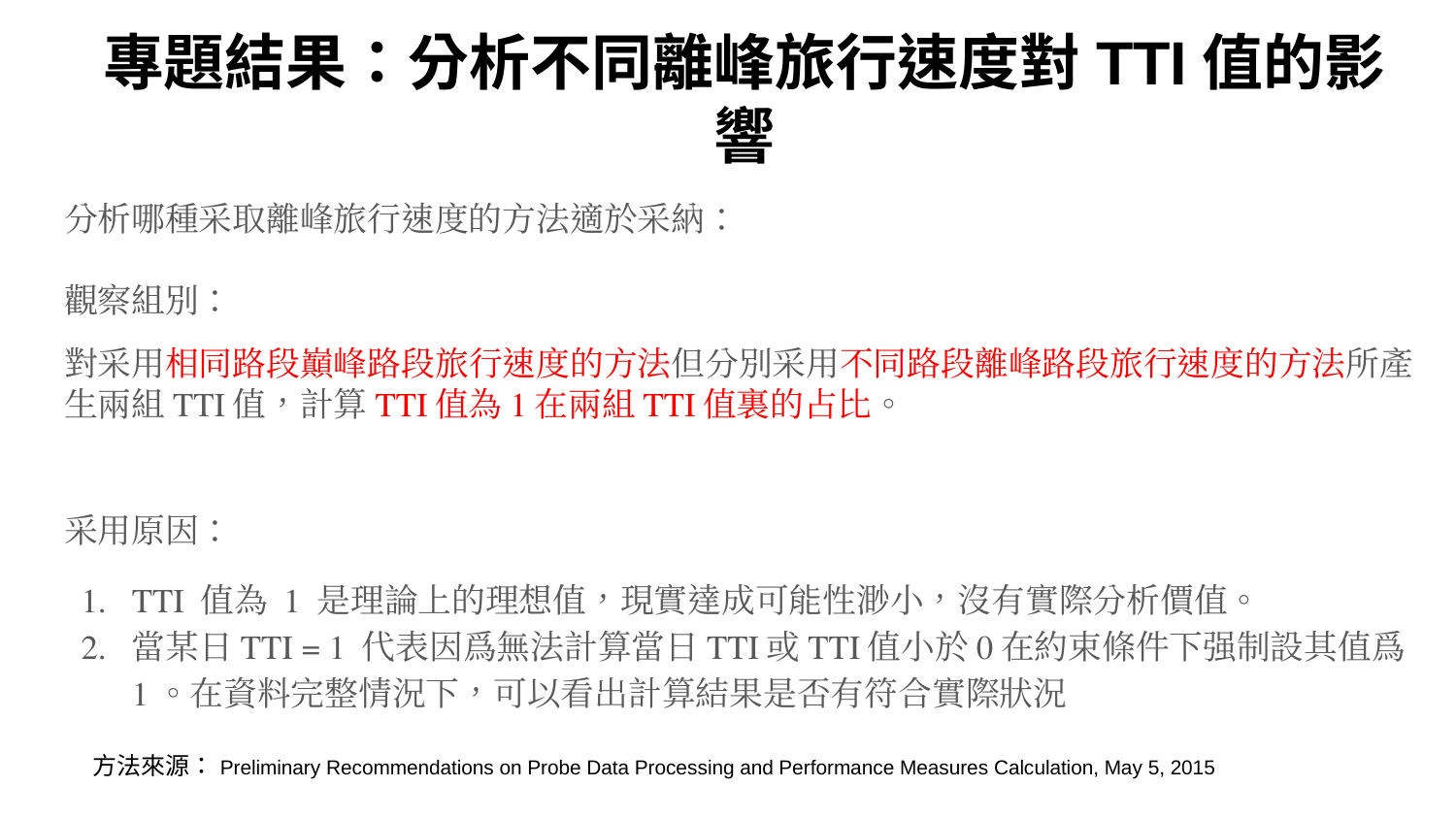

專題結果：分析不同離峰旅行速度對TTI值的影響
分析哪種采取離峰旅行速度的方法適於采納：

觀察組別：
對采用相同路段巔峰路段旅行速度的方法但分別采用不同路段離峰路段旅行速度的方法所產生兩組TTI值，計算TTI值為1在兩組TTI值裏的占比。

采用原因：
TTI 值為 1 是理論上的理想值，現實達成可能性渺小，沒有實際分析價值。
當某日TTI = 1 代表因爲無法計算當日TTI或TTI值小於0在約束條件下强制設其值爲1。在資料完整情況下，可以看出計算結果是否有符合實際狀況
方法來源：Preliminary Recommendations on Probe Data Processing and Performance Measures Calculation, May 5, 2015